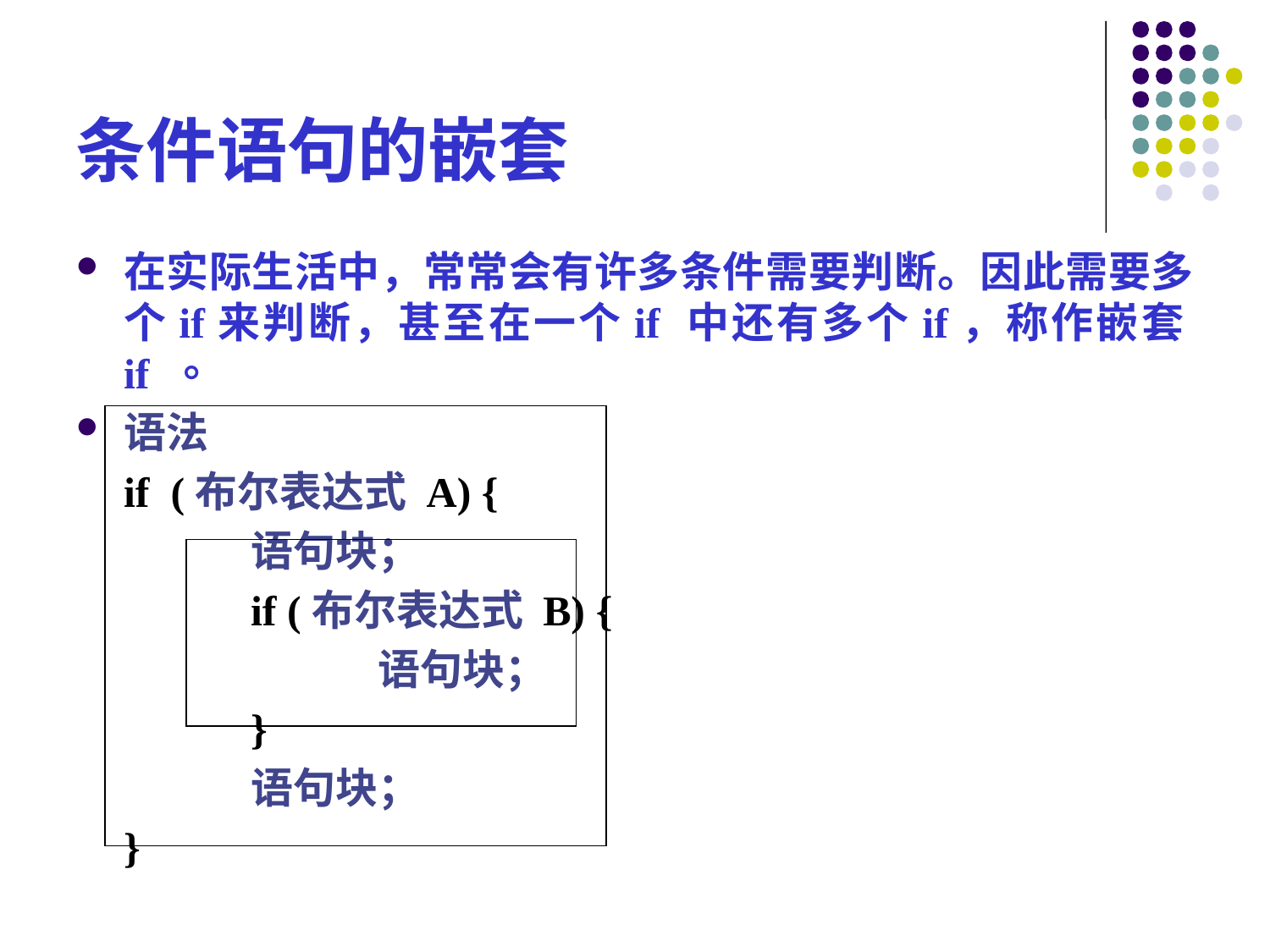

# 条件语句的嵌套
在实际生活中，常常会有许多条件需要判断。因此需要多个if来判断，甚至在一个if 中还有多个if，称作嵌套if 。
语法
	if  (布尔表达式 A) {
		语句块；
		if (布尔表达式 B) {
			语句块；
		}
		语句块；
	}

5